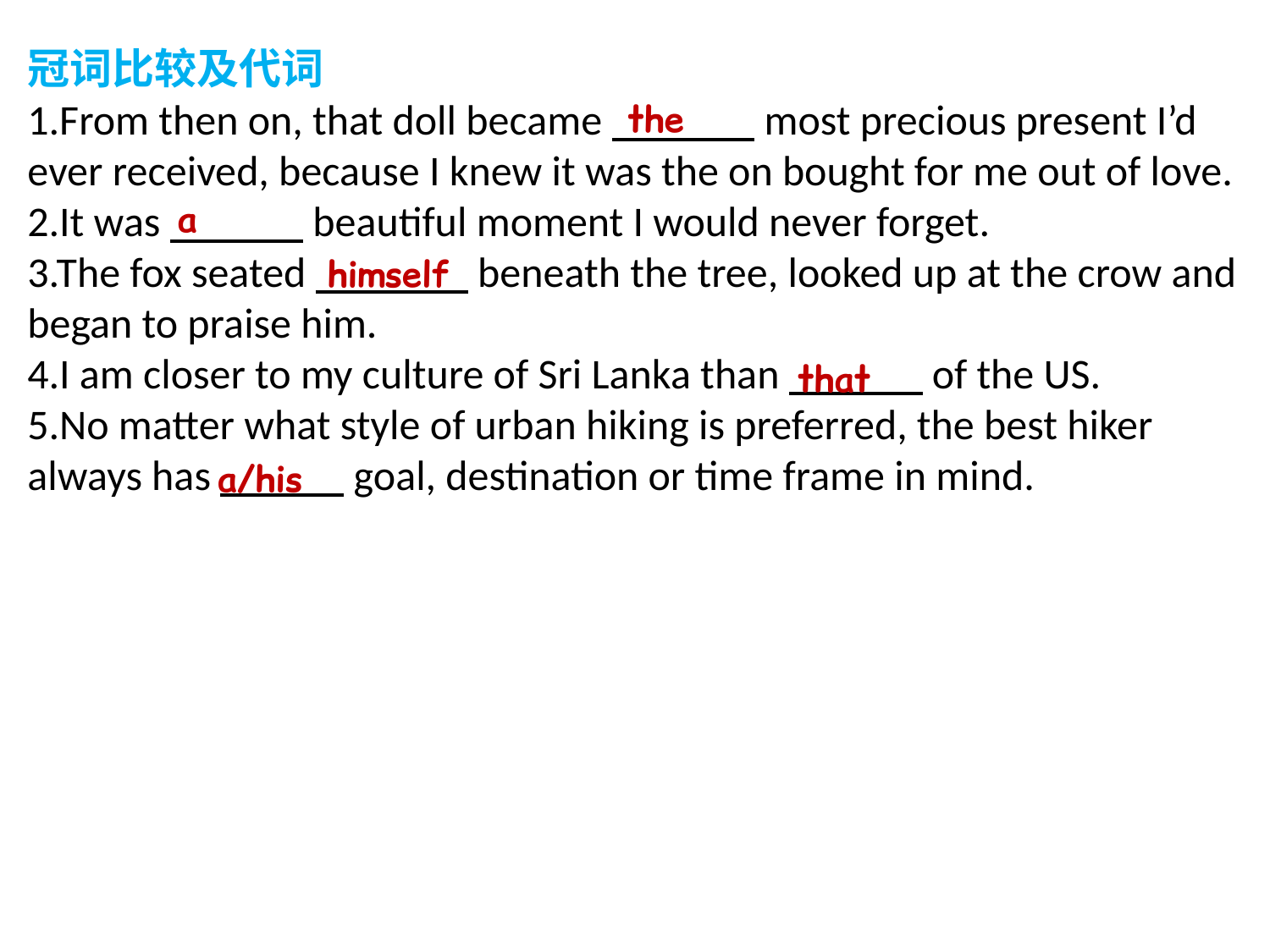

冠词比较及代词
1.From then on, that doll became                 most precious present I’d ever received, because I knew it was the on bought for me out of love.
2.It was                beautiful moment I would never forget.
3.The fox seated                  beneath the tree, looked up at the crow and began to praise him.
4.I am closer to my culture of Sri Lanka than                of the US.
5.No matter what style of urban hiking is preferred, the best hiker always has               goal, destination or time frame in mind.
the
a
himself
that
a/his